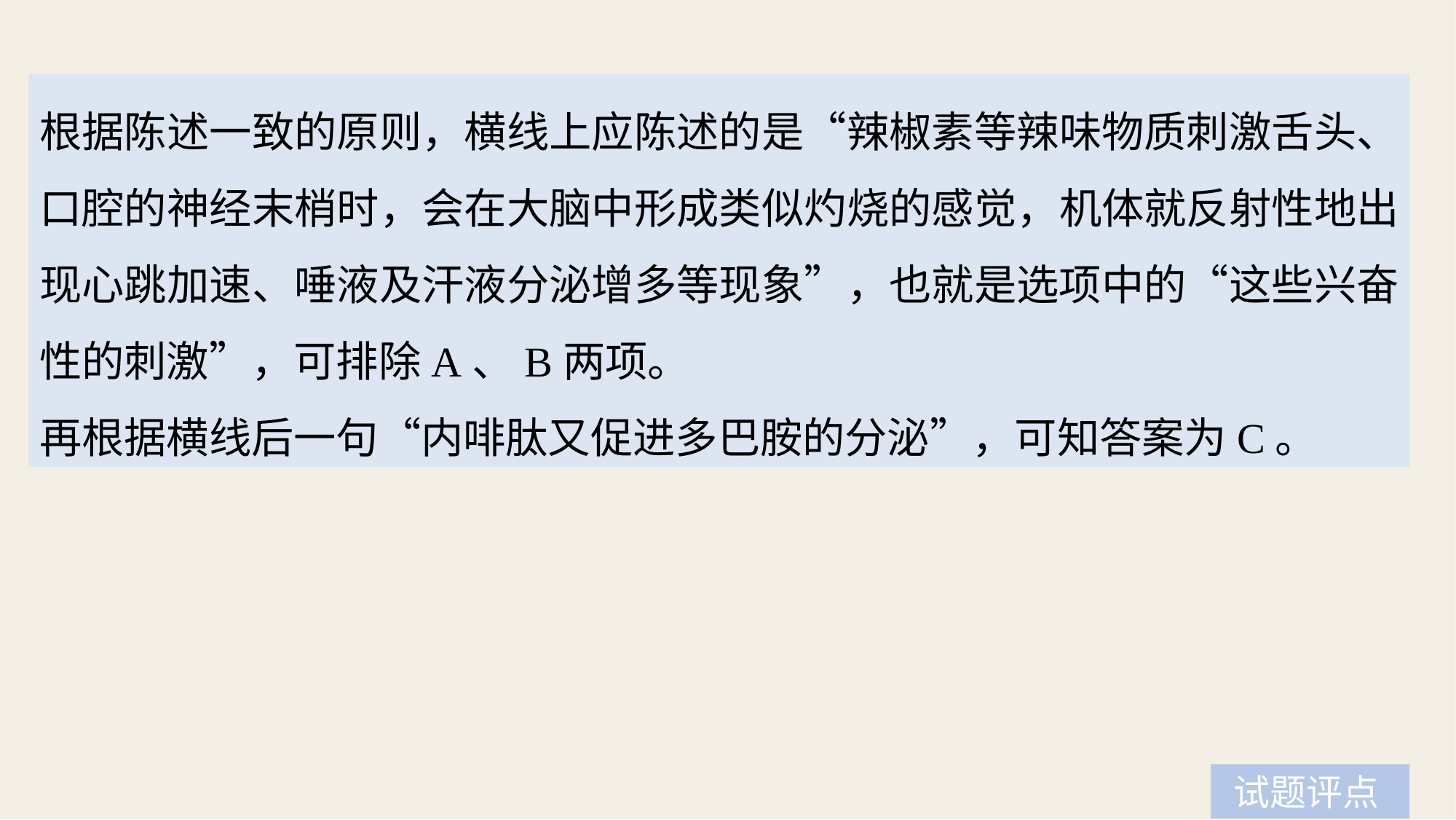

根据陈述一致的原则，横线上应陈述的是“辣椒素等辣味物质刺激舌头、口腔的神经末梢时，会在大脑中形成类似灼烧的感觉，机体就反射性地出现心跳加速、唾液及汗液分泌增多等现象”，也就是选项中的“这些兴奋性的刺激”，可排除A、B两项。
再根据横线后一句“内啡肽又促进多巴胺的分泌”，可知答案为C。
试题评点